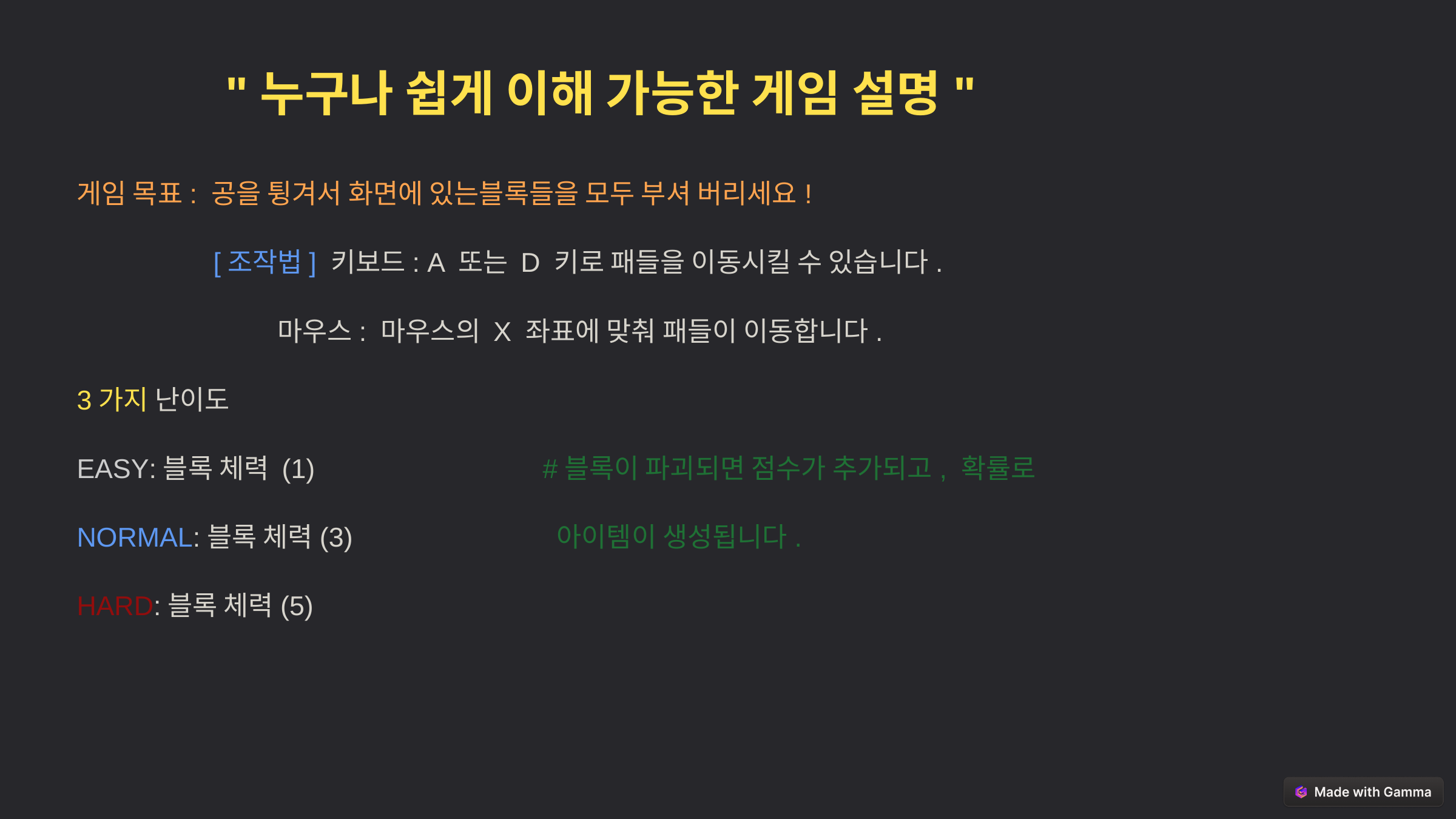

"누구나 쉽게 이해 가능한 게임 설명"
게임 목표: 공을 튕겨서 화면에 있는블록들을 모두 부셔 버리세요!
                  [조작법] 키보드: A 또는 D 키로 패들을 이동시킬 수 있습니다.
                                마우스: 마우스의 X 좌표에 맞춰 패들이 이동합니다.
3가지 난이도
EASY:블록 체력 (1)                              #블록이 파괴되면 점수가 추가되고, 확률로
NORMAL:블록 체력(3)                          아이템이 생성됩니다.
HARD:블록 체력(5)